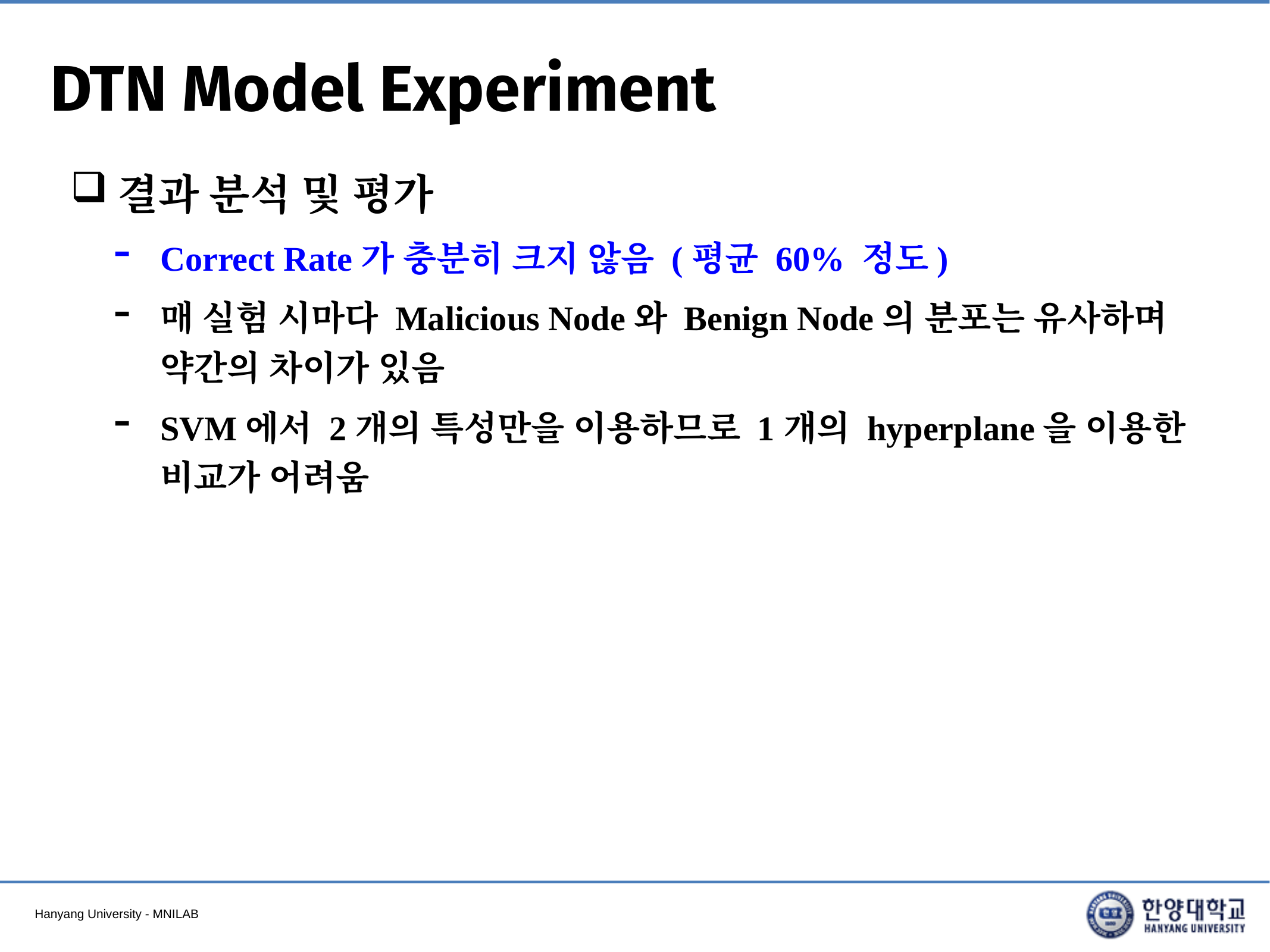

# DTN Model Experiment
결과 분석 및 평가
Correct Rate가 충분히 크지 않음 (평균 60% 정도)
매 실험 시마다 Malicious Node와 Benign Node의 분포는 유사하며 약간의 차이가 있음
SVM에서 2개의 특성만을 이용하므로 1개의 hyperplane을 이용한 비교가 어려움